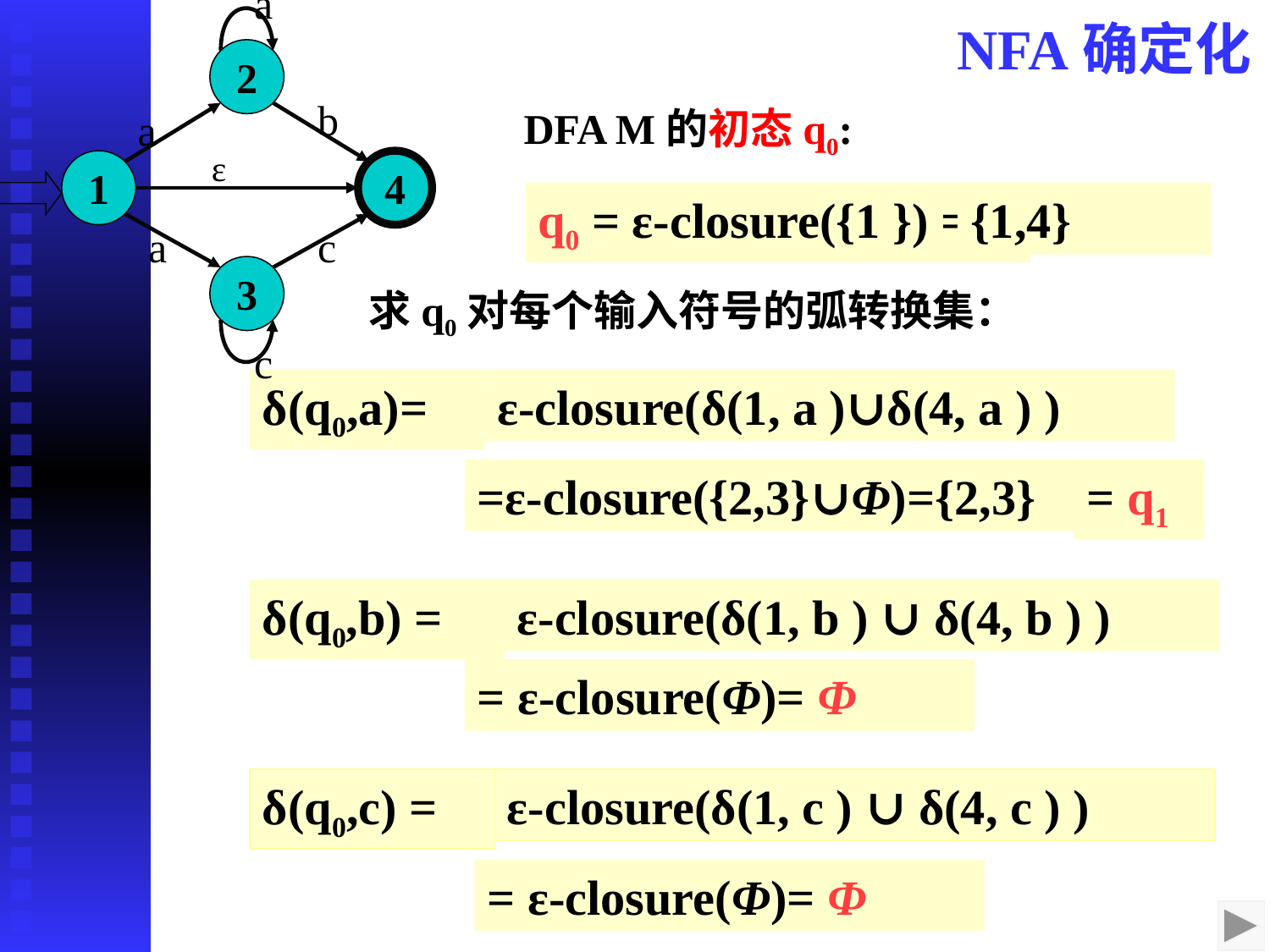

NFA确定化
a
2
b
a
ε
1
4

a
c
3
c
DFA M的初态q0:
q0 = ε-closure({1 }) =
{1,4}
求q0对每个输入符号的弧转换集：
δ(q0,a)=
ε-closure(δ(1, a )∪δ(4, a ) )
=ε-closure({2,3}∪Φ)={2,3}
= q1
δ(q0,b) =
ε-closure(δ(1, b ) ∪ δ(4, b ) )
= ε-closure(Φ)= Φ
δ(q0,c) =
ε-closure(δ(1, c ) ∪ δ(4, c ) )
= ε-closure(Φ)= Φ